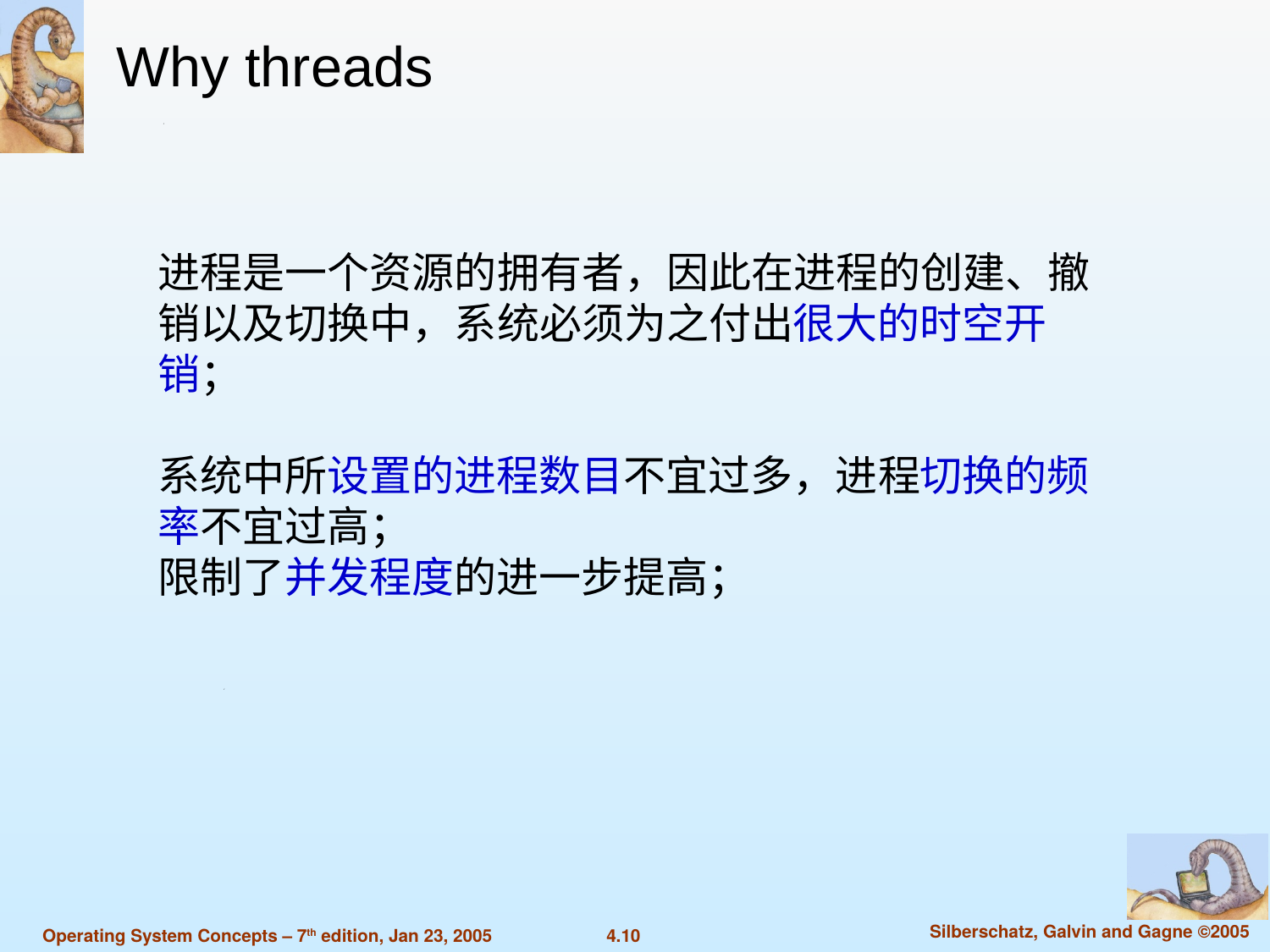

Why threads
进程是一个资源的拥有者，因此在进程的创建、撤销以及切换中，系统必须为之付出很大的时空开销；

系统中所设置的进程数目不宜过多，进程切换的频率不宜过高；
限制了并发程度的进一步提高；